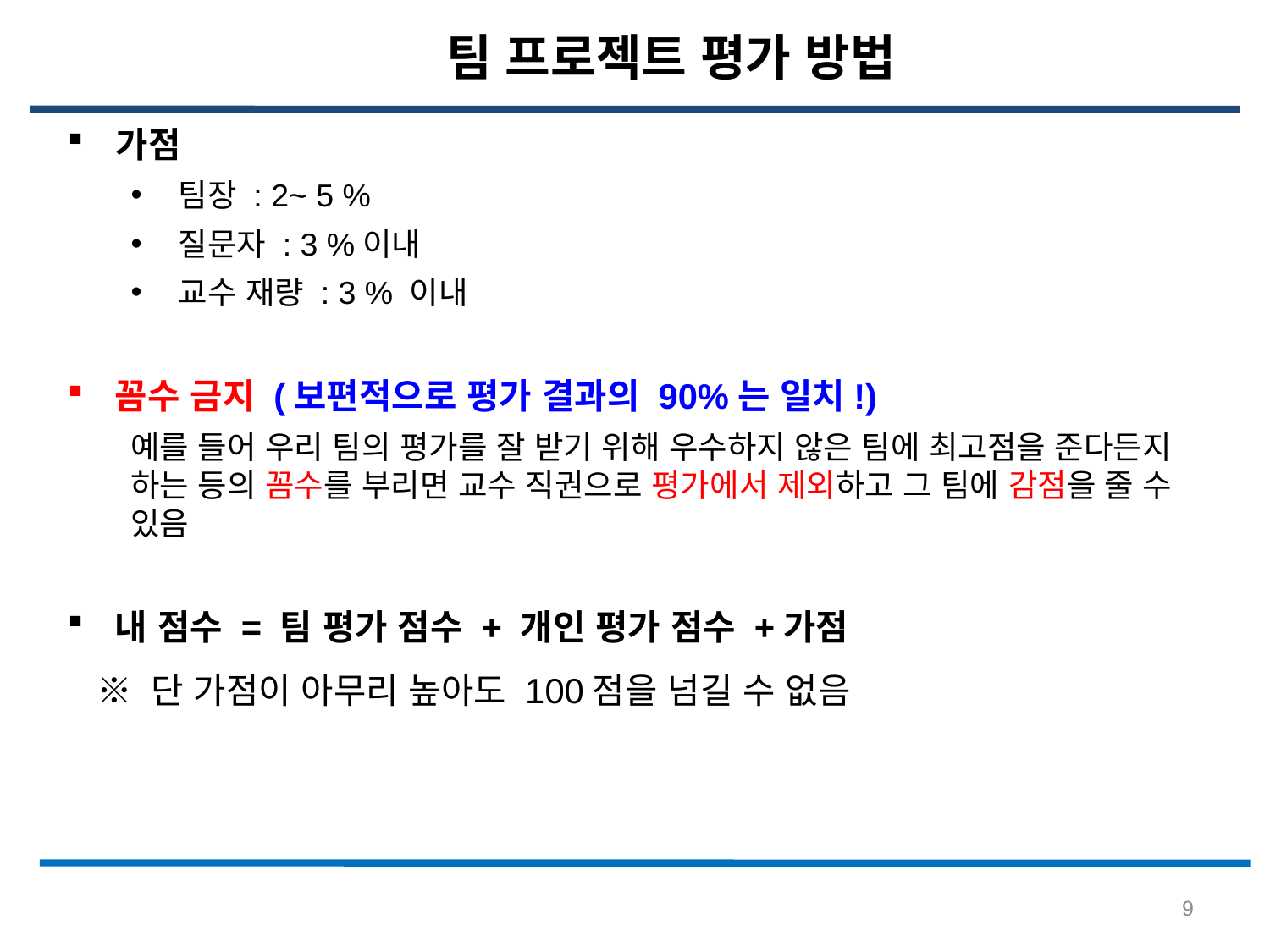

팀 프로젝트 평가 방법
 가점
팀장 : 2~ 5 %
질문자 : 3 %이내
교수 재량 : 3 % 이내

꼼수 금지 (보편적으로 평가 결과의 90%는 일치!)
예를 들어 우리 팀의 평가를 잘 받기 위해 우수하지 않은 팀에 최고점을 준다든지 하는 등의 꼼수를 부리면 교수 직권으로 평가에서 제외하고 그 팀에 감점을 줄 수 있음

내 점수 = 팀 평가 점수 + 개인 평가 점수 +가점
   ※ 단 가점이 아무리 높아도 100점을 넘길 수 없음
9